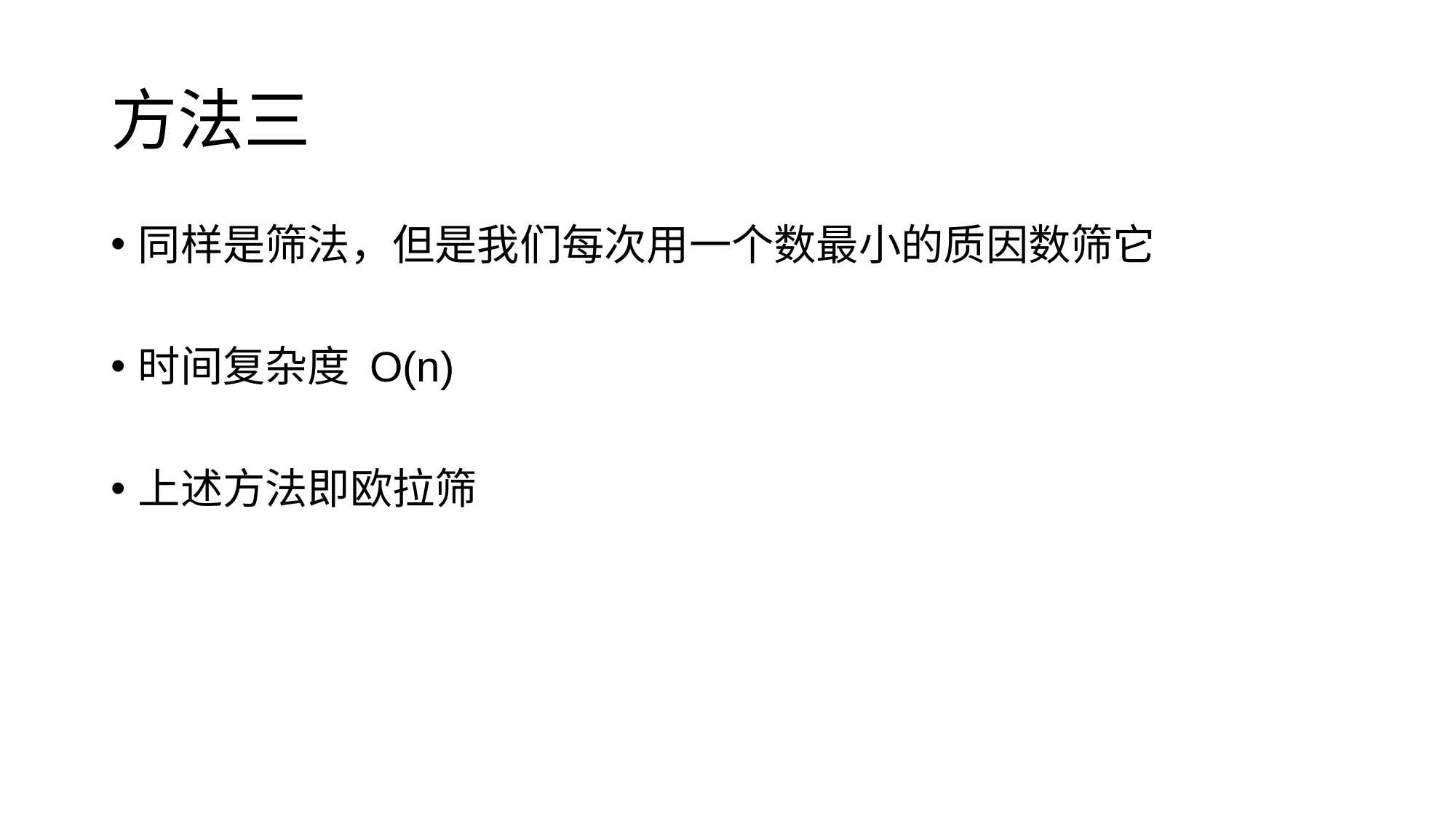

# 方法三
同样是筛法，但是我们每次用一个数最小的质因数筛它

时间复杂度 O(n)

上述方法即欧拉筛